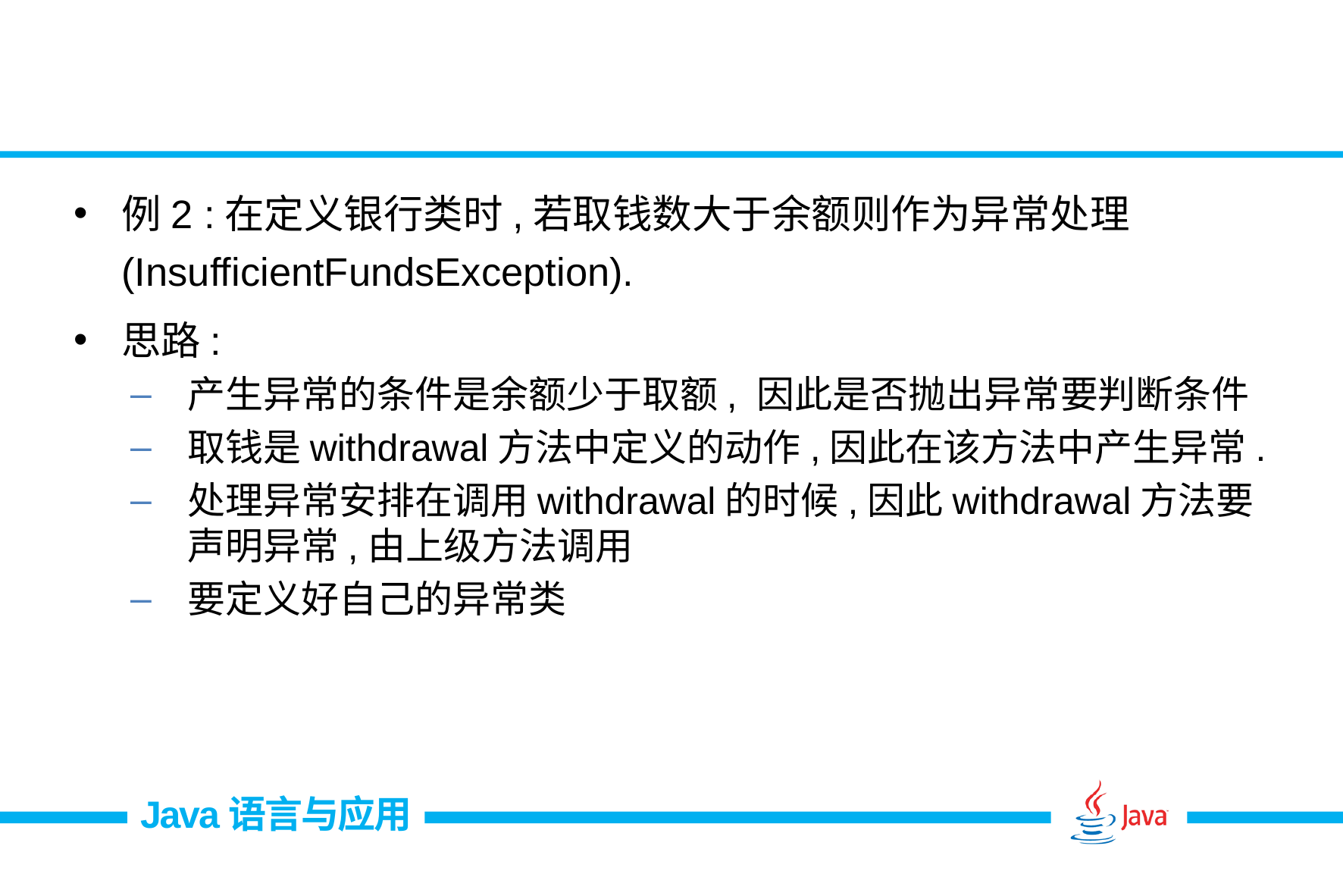

#
例2 :在定义银行类时,若取钱数大于余额则作为异常处理(InsufficientFundsException).
思路:
产生异常的条件是余额少于取额, 因此是否抛出异常要判断条件
取钱是withdrawal方法中定义的动作,因此在该方法中产生异常.
处理异常安排在调用withdrawal的时候,因此withdrawal方法要声明异常,由上级方法调用
要定义好自己的异常类
59